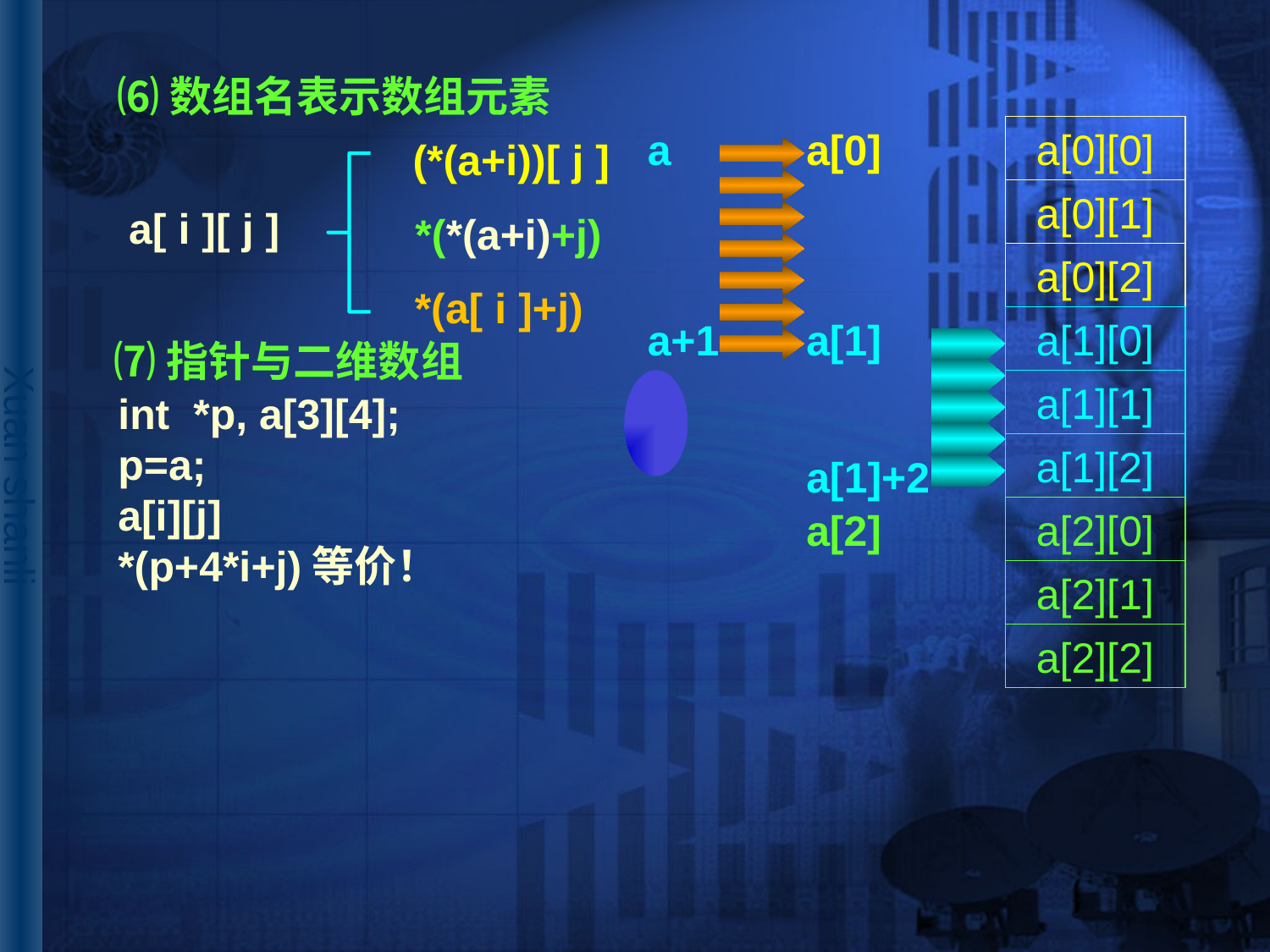

# ⑹数组名表示数组元素
a
a[0]

a[0][0]
(*(a+i))[ j ]

a[0][1]
a[ i ][ j ]
*(*(a+i)+j)

a[0][2]

*(a[ i ]+j)

a+1
a[1]
a[1][0]
⑺指针与二维数组

a[1][1]
int  *p, a[3][4];
p=a;
a[i][j]
*(p+4*i+j)等价！

a[1][2]
a[1]+2

a[2]
a[2][0]
a[2][1]
a[2][2]